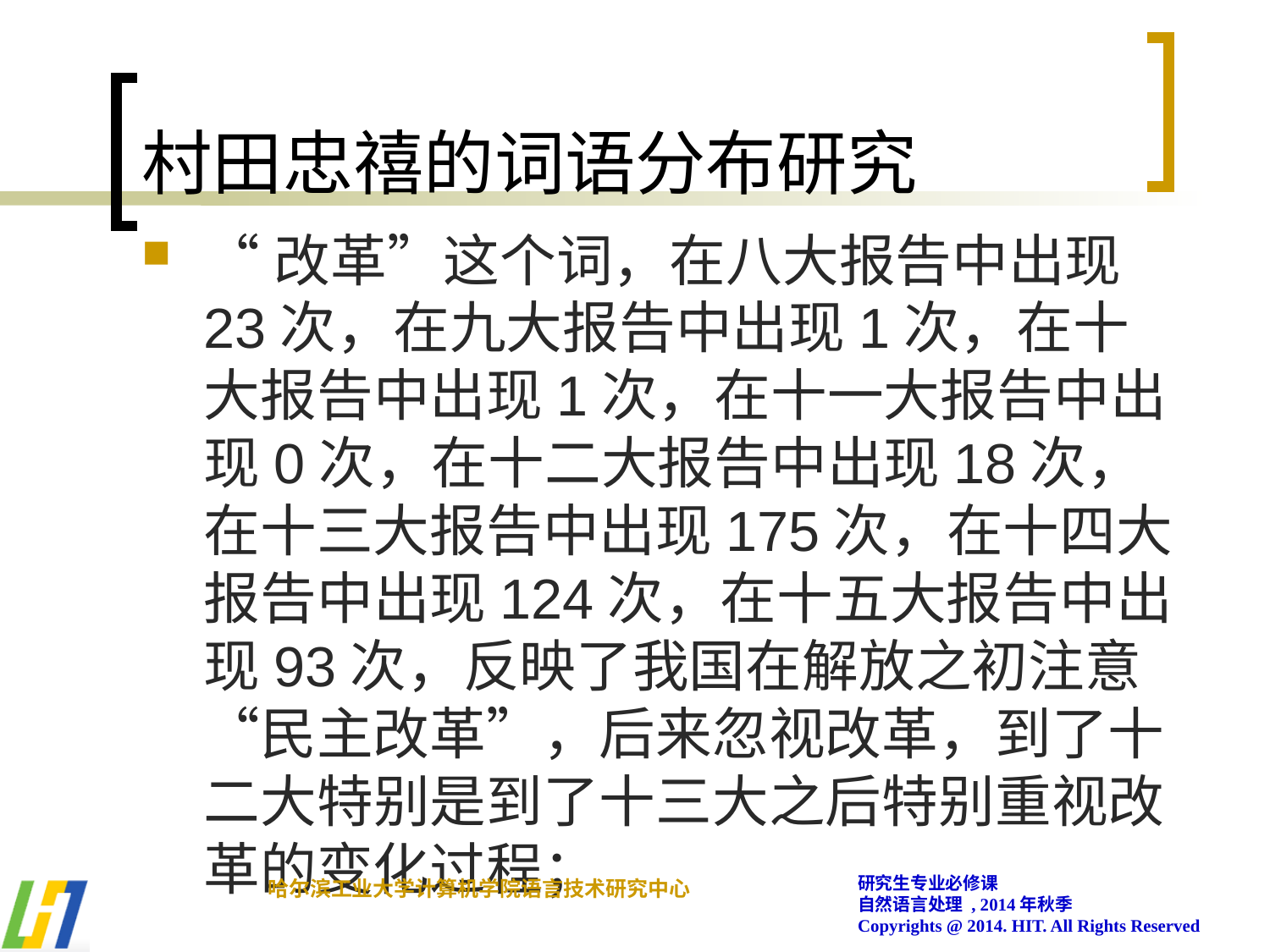

# 村田忠禧的词语分布研究
“改革”这个词，在八大报告中出现23次，在九大报告中出现1次，在十大报告中出现1次，在十一大报告中出现0次，在十二大报告中出现18次，在十三大报告中出现175次，在十四大报告中出现124次，在十五大报告中出现93次，反映了我国在解放之初注意“民主改革”，后来忽视改革，到了十二大特别是到了十三大之后特别重视改革的变化过程；

研究生专业必修课
自然语言处理 , 2014年秋季
Copyrights @ 2014. HIT. All Rights Reserved
哈尔滨工业大学计算机学院语言技术研究中心